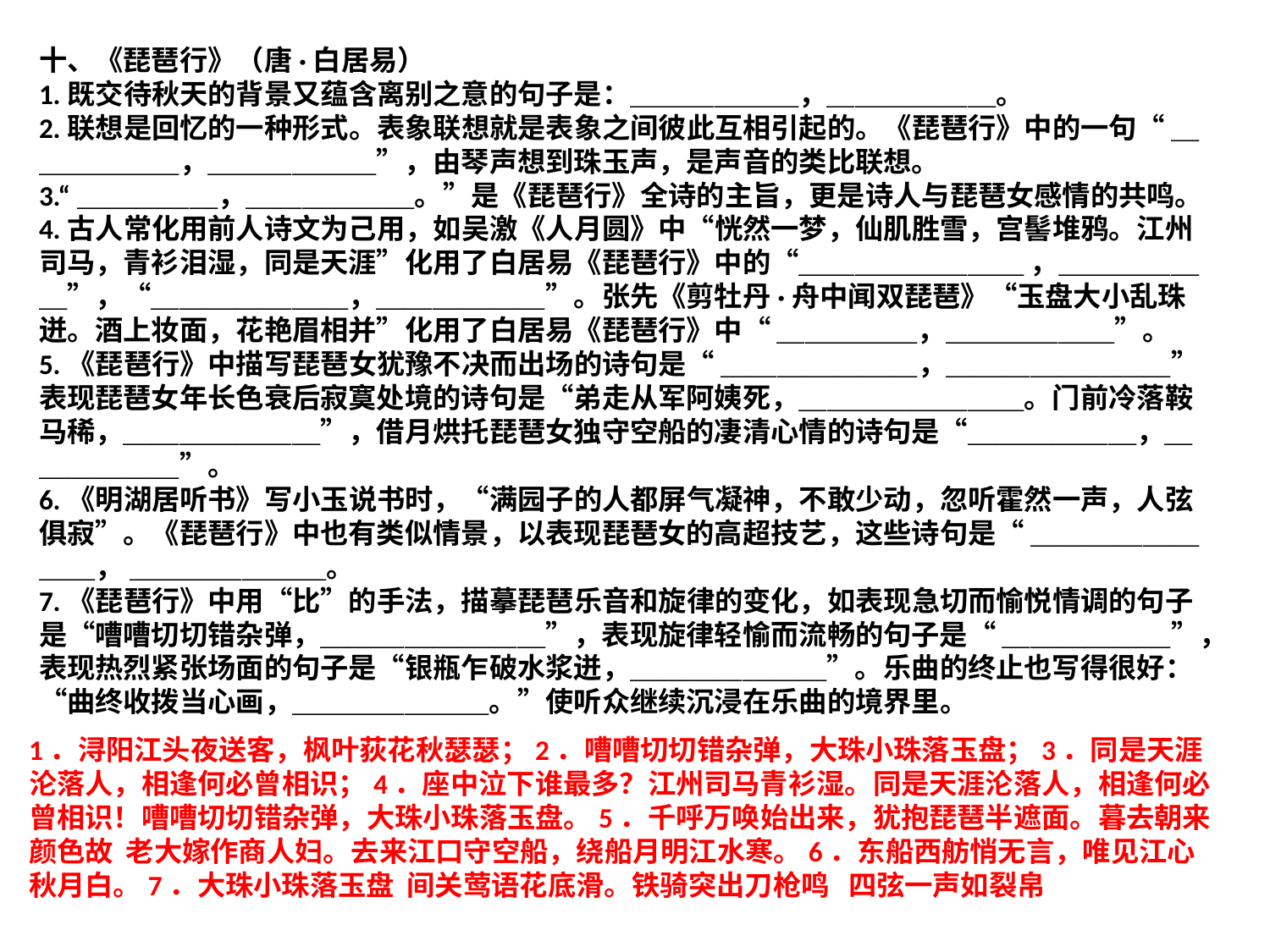

十、《琵琶行》（唐·白居易）
1.既交待秋天的背景又蕴含离别之意的句子是：＿＿＿＿＿＿，＿＿＿＿＿＿。
2.联想是回忆的一种形式。表象联想就是表象之间彼此互相引起的。《琵琶行》中的一句“ ＿＿＿＿＿＿，＿＿＿＿＿＿”，由琴声想到珠玉声，是声音的类比联想。
3.“＿＿＿＿＿，＿＿＿＿＿＿。”是《琵琶行》全诗的主旨，更是诗人与琵琶女感情的共鸣。
4.古人常化用前人诗文为己用，如吴激《人月圆》中“恍然一梦，仙肌胜雪，宫髻堆鸦。江州司马，青衫泪湿，同是天涯”化用了白居易《琵琶行》中的“＿＿＿＿＿＿＿＿ ，＿＿＿＿＿＿”，“＿＿＿＿＿＿＿，＿＿＿＿＿＿”。张先《剪牡丹·舟中闻双琵琶》“玉盘大小乱珠迸。酒上妆面，花艳眉相并”化用了白居易《琵琶行》中“ ＿＿＿＿＿，＿＿＿＿＿＿”。
5.《琵琶行》中描写琵琶女犹豫不决而出场的诗句是“ ＿＿＿＿＿＿＿，＿＿＿＿＿＿＿＿”表现琵琶女年长色衰后寂寞处境的诗句是“弟走从军阿姨死，＿＿＿＿＿＿＿＿。门前冷落鞍马稀，＿＿＿＿＿＿＿”，借月烘托琵琶女独守空船的凄清心情的诗句是“＿＿＿＿＿＿，＿＿＿＿＿＿”。
6.《明湖居听书》写小玉说书时，“满园子的人都屏气凝神，不敢少动，忽听霍然一声，人弦俱寂”。《琵琶行》中也有类似情景，以表现琵琶女的高超技艺，这些诗句是“ ＿＿＿＿＿＿＿＿， ＿＿＿＿＿＿＿。
7.《琵琶行》中用“比”的手法，描摹琵琶乐音和旋律的变化，如表现急切而愉悦情调的句子是“嘈嘈切切错杂弹，＿＿＿＿＿＿＿＿”，表现旋律轻愉而流畅的句子是“ ＿＿＿＿＿＿”，表现热烈紧张场面的句子是“银瓶乍破水浆迸，＿＿＿＿＿＿＿”。乐曲的终止也写得很好：“曲终收拨当心画，＿＿＿＿＿＿＿。”使听众继续沉浸在乐曲的境界里。

1．浔阳江头夜送客，枫叶荻花秋瑟瑟；2．嘈嘈切切错杂弹，大珠小珠落玉盘；3．同是天涯沦落人，相逢何必曾相识；4．座中泣下谁最多？江州司马青衫湿。同是天涯沦落人，相逢何必曾相识！嘈嘈切切错杂弹，大珠小珠落玉盘。5．千呼万唤始出来，犹抱琵琶半遮面。暮去朝来颜色故  老大嫁作商人妇。去来江口守空船，绕船月明江水寒。6．东船西舫悄无言，唯见江心秋月白。7．大珠小珠落玉盘  间关莺语花底滑。铁骑突出刀枪鸣   四弦一声如裂帛